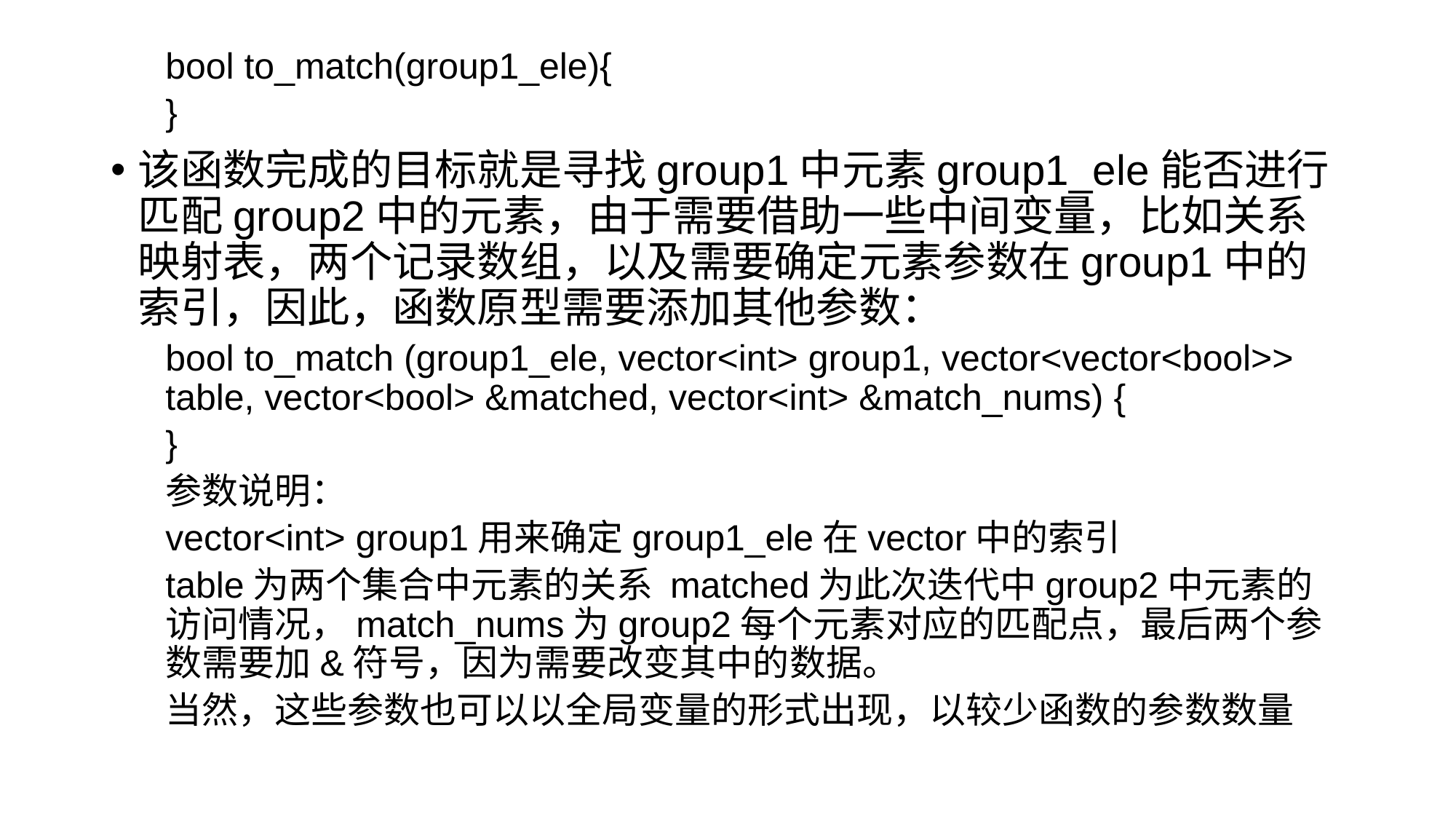

bool to_match(group1_ele){
}
该函数完成的目标就是寻找group1中元素group1_ele能否进行匹配group2中的元素，由于需要借助一些中间变量，比如关系映射表，两个记录数组，以及需要确定元素参数在group1中的索引，因此，函数原型需要添加其他参数：
bool to_match (group1_ele, vector<int> group1, vector<vector<bool>> table, vector<bool> &matched, vector<int> &match_nums) {
}
参数说明：
vector<int> group1用来确定group1_ele在vector中的索引
table为两个集合中元素的关系 matched为此次迭代中group2中元素的访问情况，match_nums为group2每个元素对应的匹配点，最后两个参数需要加&符号，因为需要改变其中的数据。
当然，这些参数也可以以全局变量的形式出现，以较少函数的参数数量